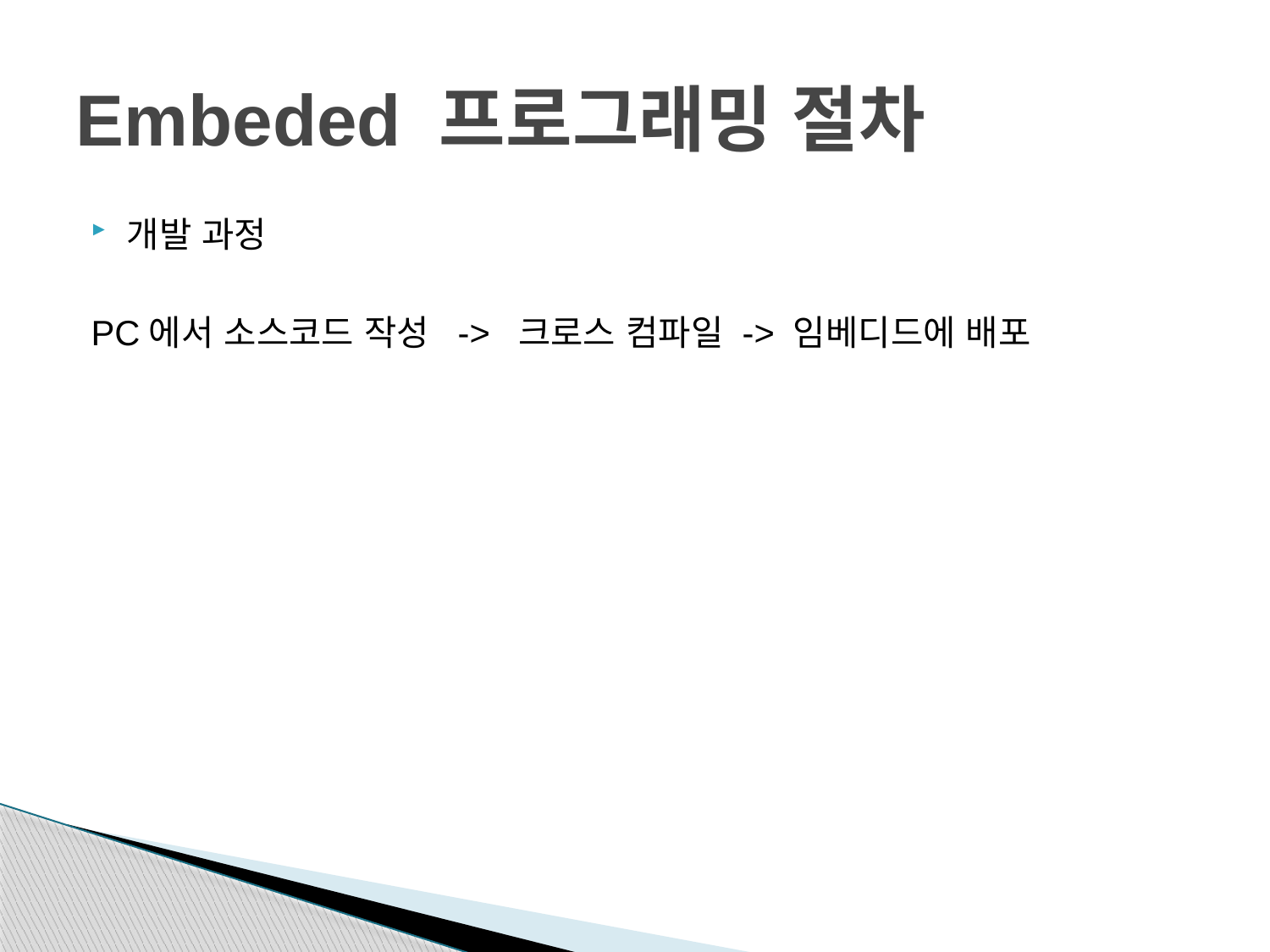

# Embeded 프로그래밍 절차
개발 과정

PC에서 소스코드 작성  ->  크로스 컴파일 -> 임베디드에 배포